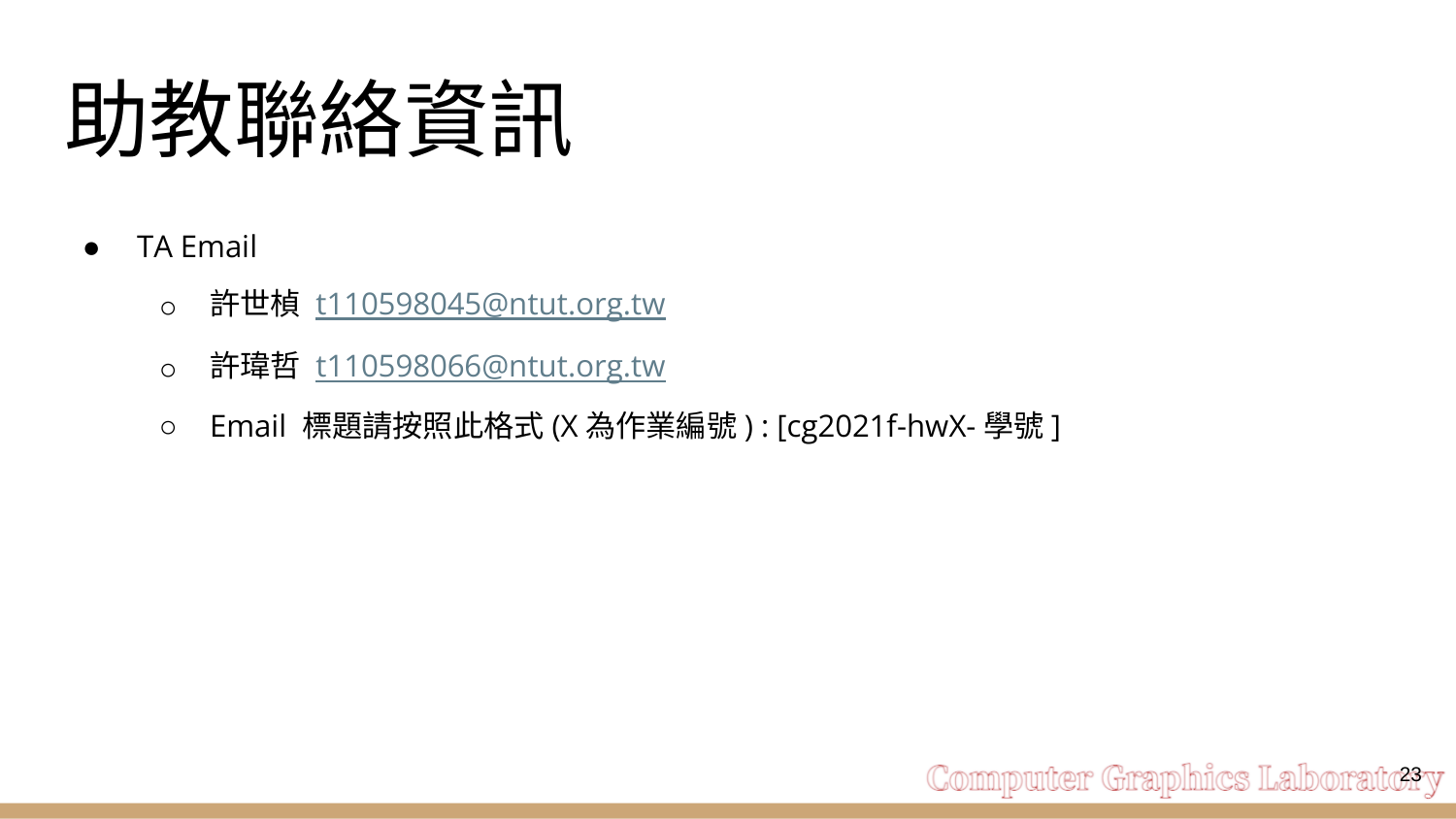

# 助教聯絡資訊
TA Email
許世楨 t110598045@ntut.org.tw
許瑋哲 t110598066@ntut.org.tw
Email 標題請按照此格式(X為作業編號) : [cg2021f-hwX-學號]
23